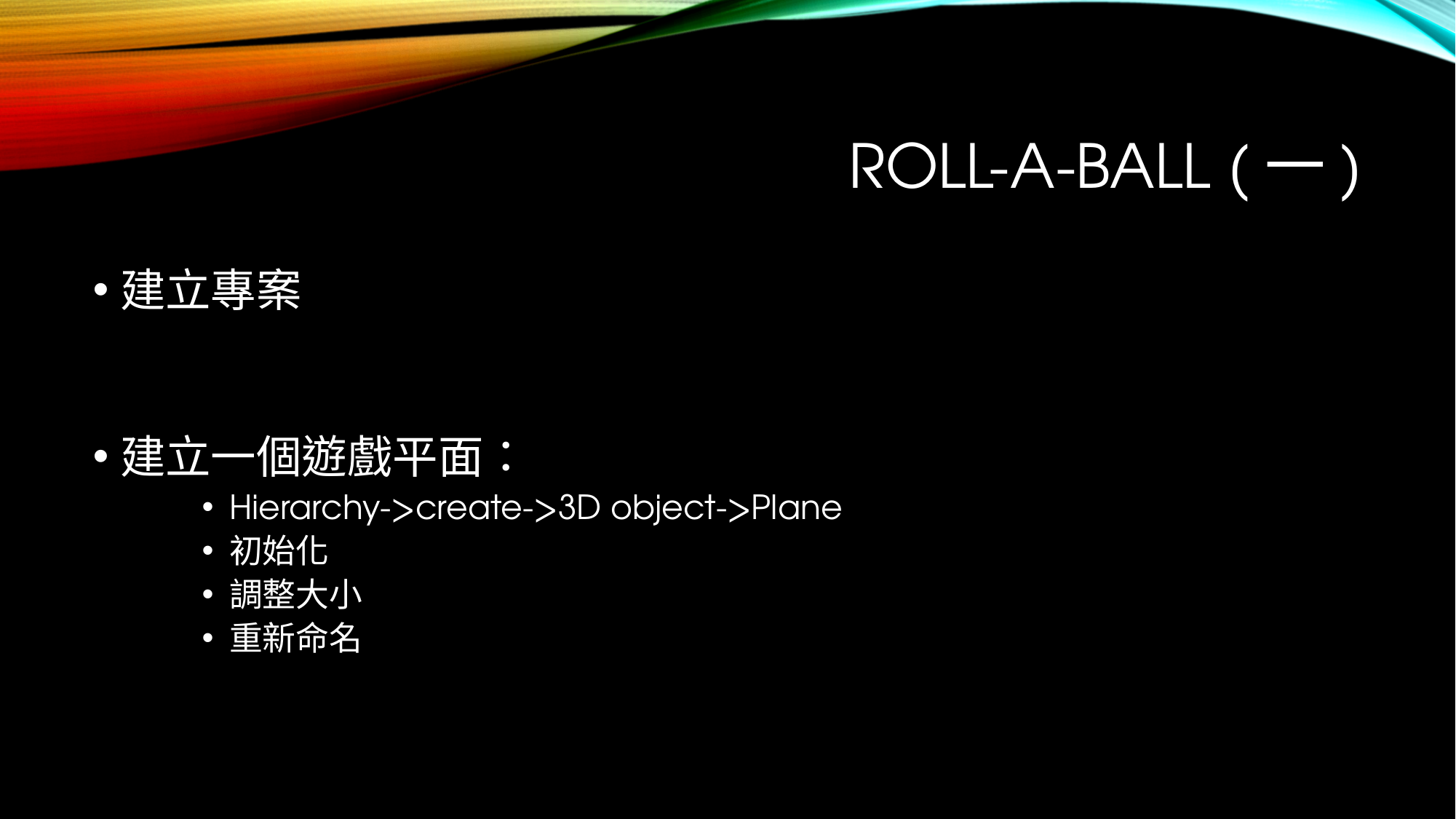

# Roll-A-Ball (一)
建立專案

建立一個遊戲平面：
Hierarchy->create->3D object->Plane
初始化
調整大小
重新命名